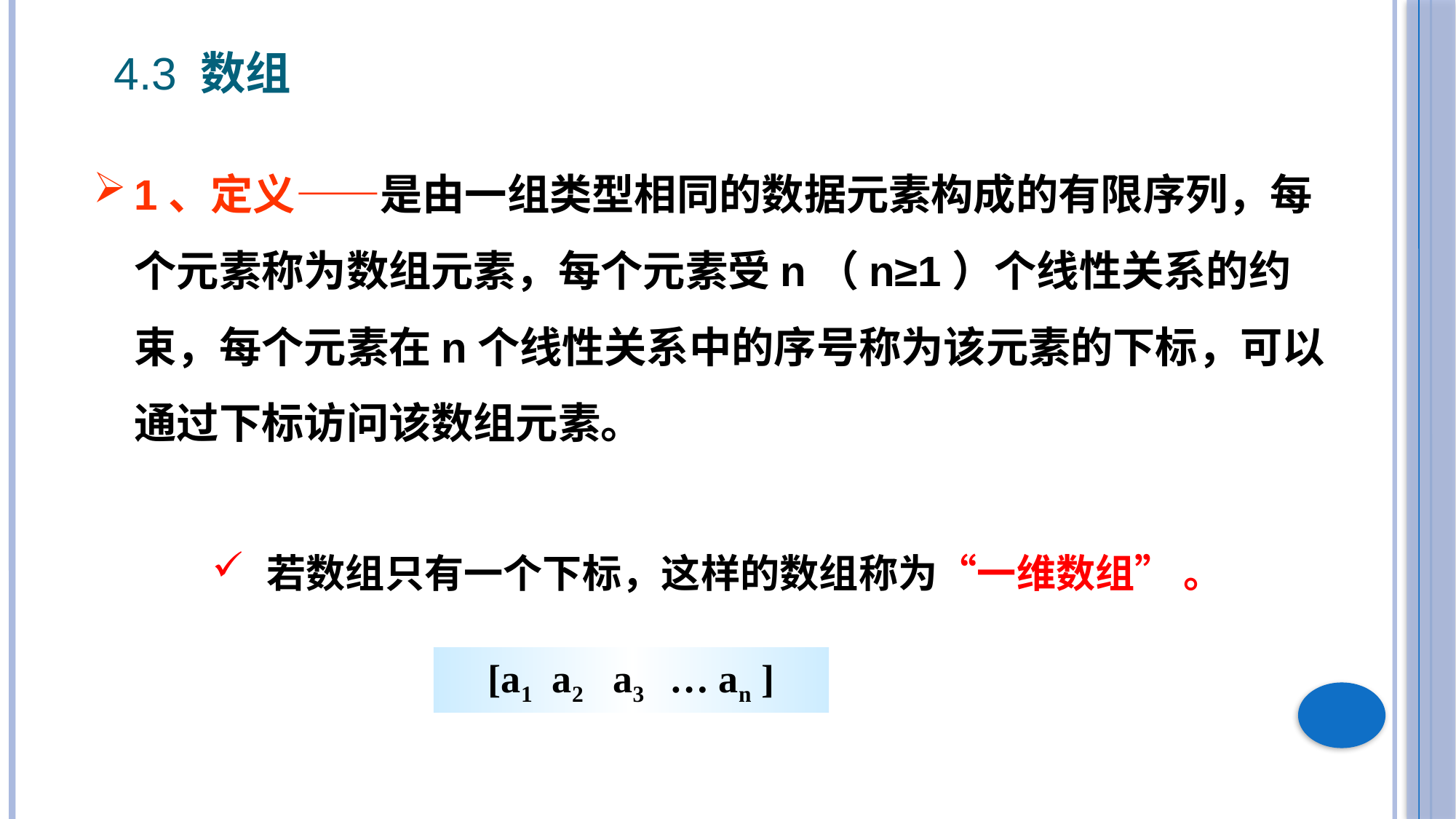

4.3 数组
1、定义——是由一组类型相同的数据元素构成的有限序列，每个元素称为数组元素，每个元素受n（n≥1）个线性关系的约束，每个元素在n个线性关系中的序号称为该元素的下标，可以通过下标访问该数组元素。

若数组只有一个下标，这样的数组称为“一维数组” 。
[a1  a2   a3   … an ]